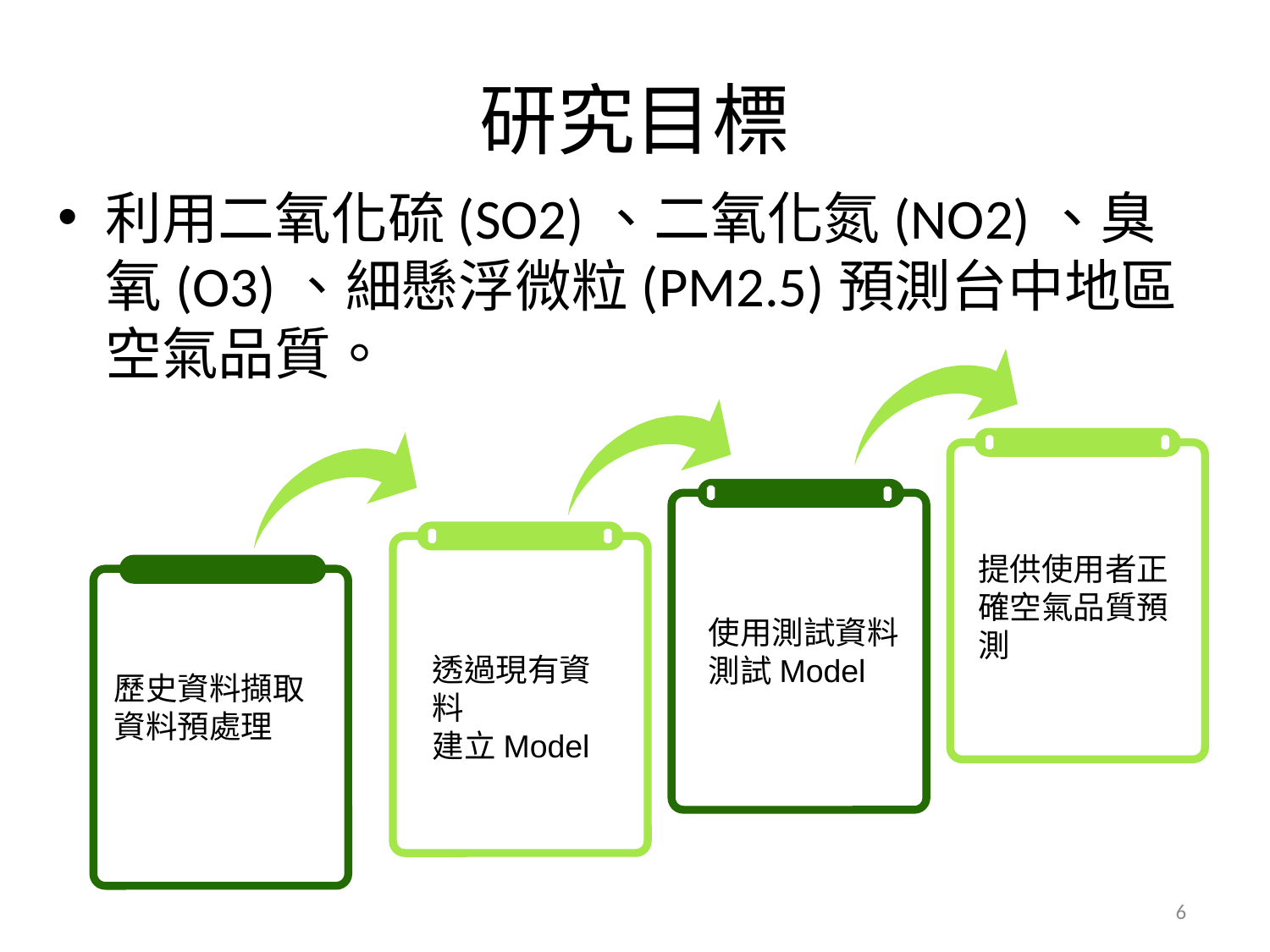

# 研究目標
利用二氧化硫(SO2)、二氧化氮(NO2)、臭氧(O3)、細懸浮微粒(PM2.5)預測台中地區空氣品質。

提供使用者正確空氣品質預測

使用測試資料
測試Model
透過現有資料
建立Model
歷史資料擷取
資料預處理
6